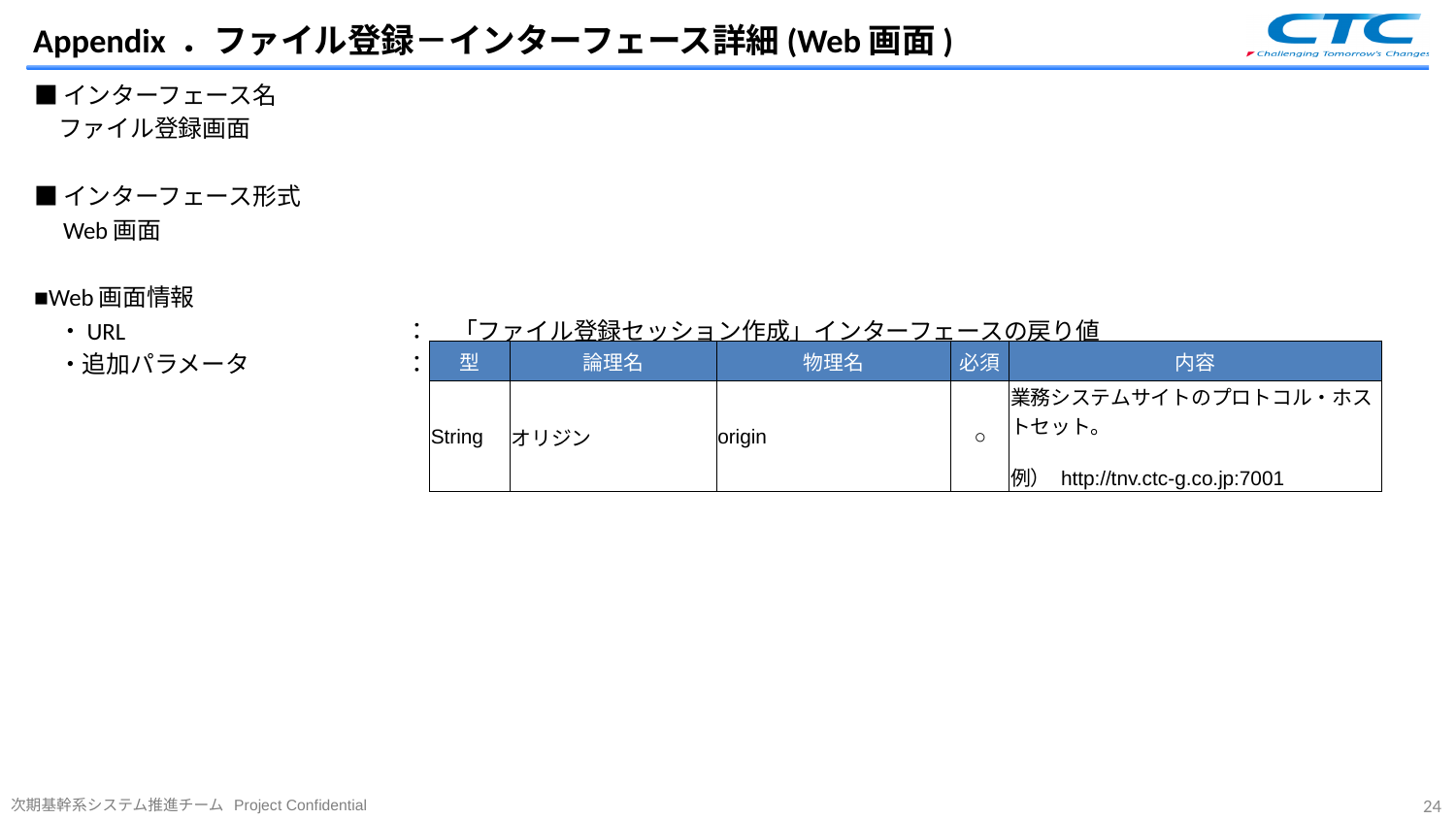

# Appendix ．ファイル登録－インターフェース詳細(Web画面)
■インターフェース名
　ファイル登録画面

■インターフェース形式
　Web画面

■Web画面情報
　・URL			：　「ファイル登録セッション作成」インターフェースの戻り値
　・追加パラメータ　　　	：

| 型 | 論理名 | 物理名 | 必須 | 内容 |
| --- | --- | --- | --- | --- |
| String | オリジン | origin | ○ | 業務システムサイトのプロトコル・ホストセット。 例） http://tnv.ctc-g.co.jp:7001 |
24